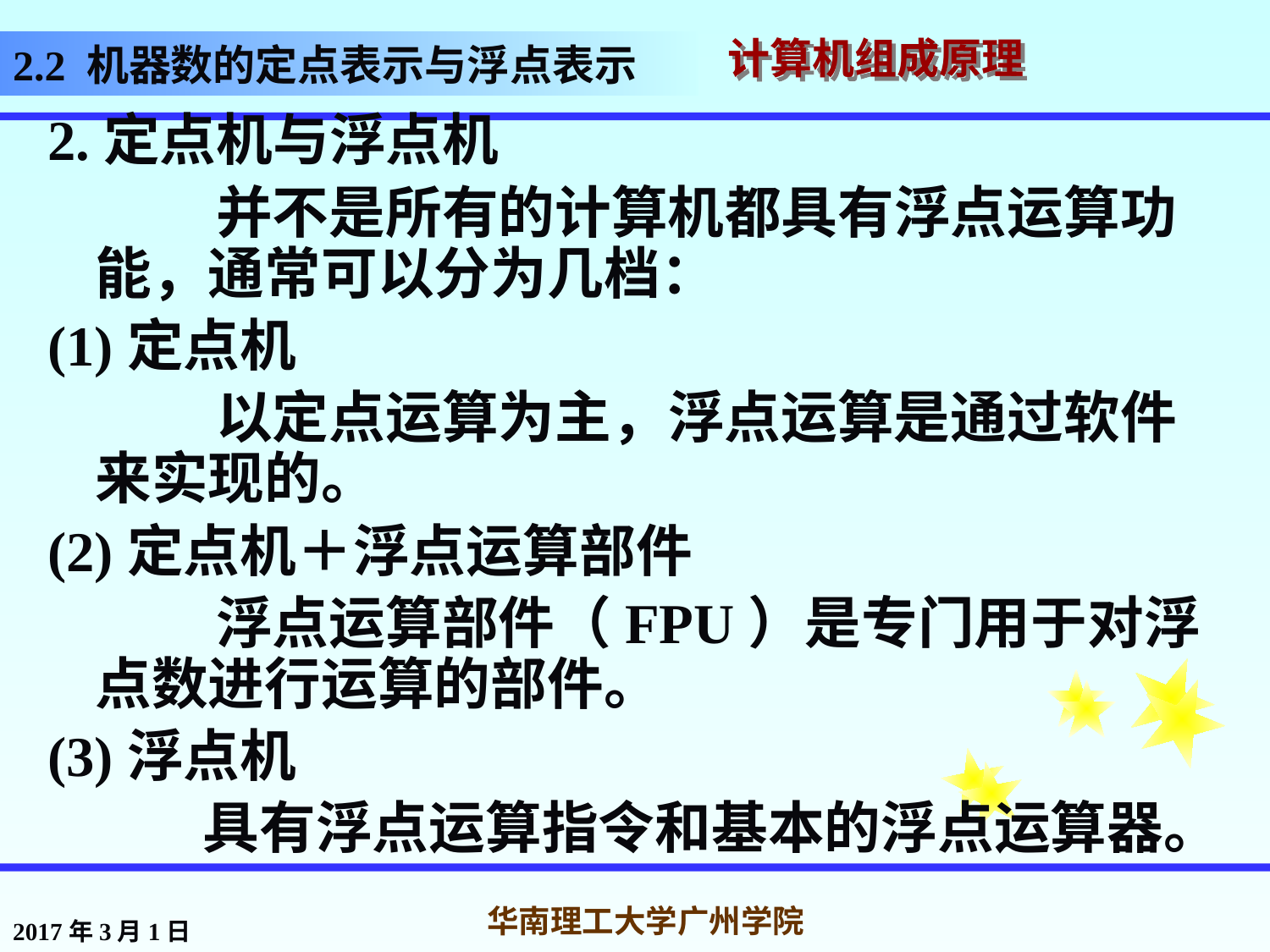

# 2.2 机器数的定点表示与浮点表示
2.定点机与浮点机
            并不是所有的计算机都具有浮点运算功能，通常可以分为几档：
(1)定点机
            以定点运算为主，浮点运算是通过软件来实现的。
(2)定点机＋浮点运算部件
            浮点运算部件（FPU）是专门用于对浮点数进行运算的部件。
(3)浮点机
           具有浮点运算指令和基本的浮点运算器。
2017年3月1日
华南理工大学广州学院